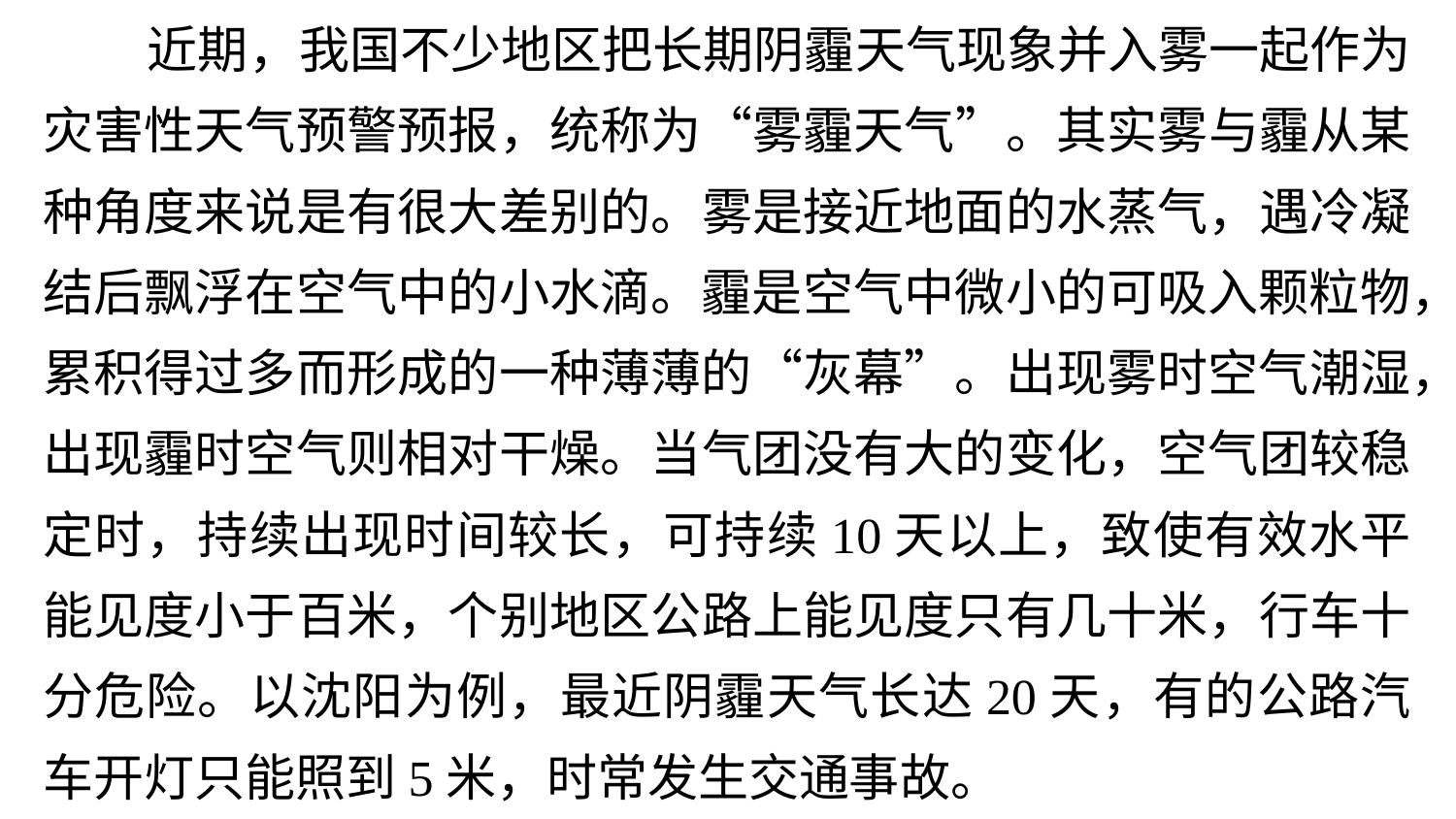

近期，我国不少地区把长期阴霾天气现象并入雾一起作为灾害性天气预警预报，统称为“雾霾天气”。其实雾与霾从某种角度来说是有很大差别的。雾是接近地面的水蒸气，遇冷凝结后飘浮在空气中的小水滴。霾是空气中微小的可吸入颗粒物，累积得过多而形成的一种薄薄的“灰幕”。出现雾时空气潮湿，出现霾时空气则相对干燥。当气团没有大的变化，空气团较稳定时，持续出现时间较长，可持续10天以上，致使有效水平能见度小于百米，个别地区公路上能见度只有几十米，行车十分危险。以沈阳为例，最近阴霾天气长达20天，有的公路汽车开灯只能照到5米，时常发生交通事故。